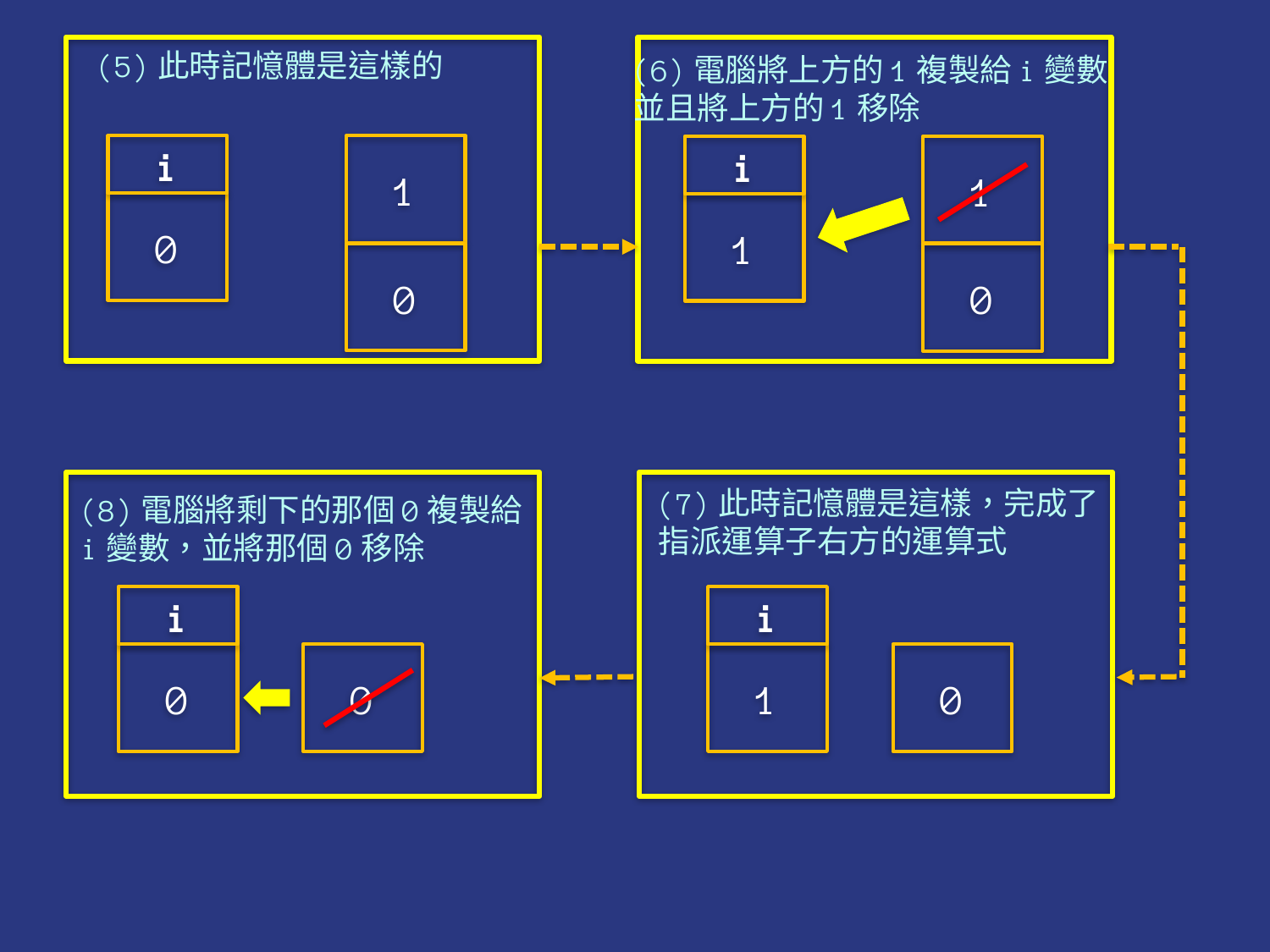

(5)此時記憶體是這樣的

(6)電腦將上方的1複製給i變數
並且將上方的1移除
i
1
i
1

0
1
0
0

(7)此時記憶體是這樣，完成了
指派運算子右方的運算式
(8)電腦將剩下的那個0複製給
i變數，並將那個0移除
i
i
0
0
0
1